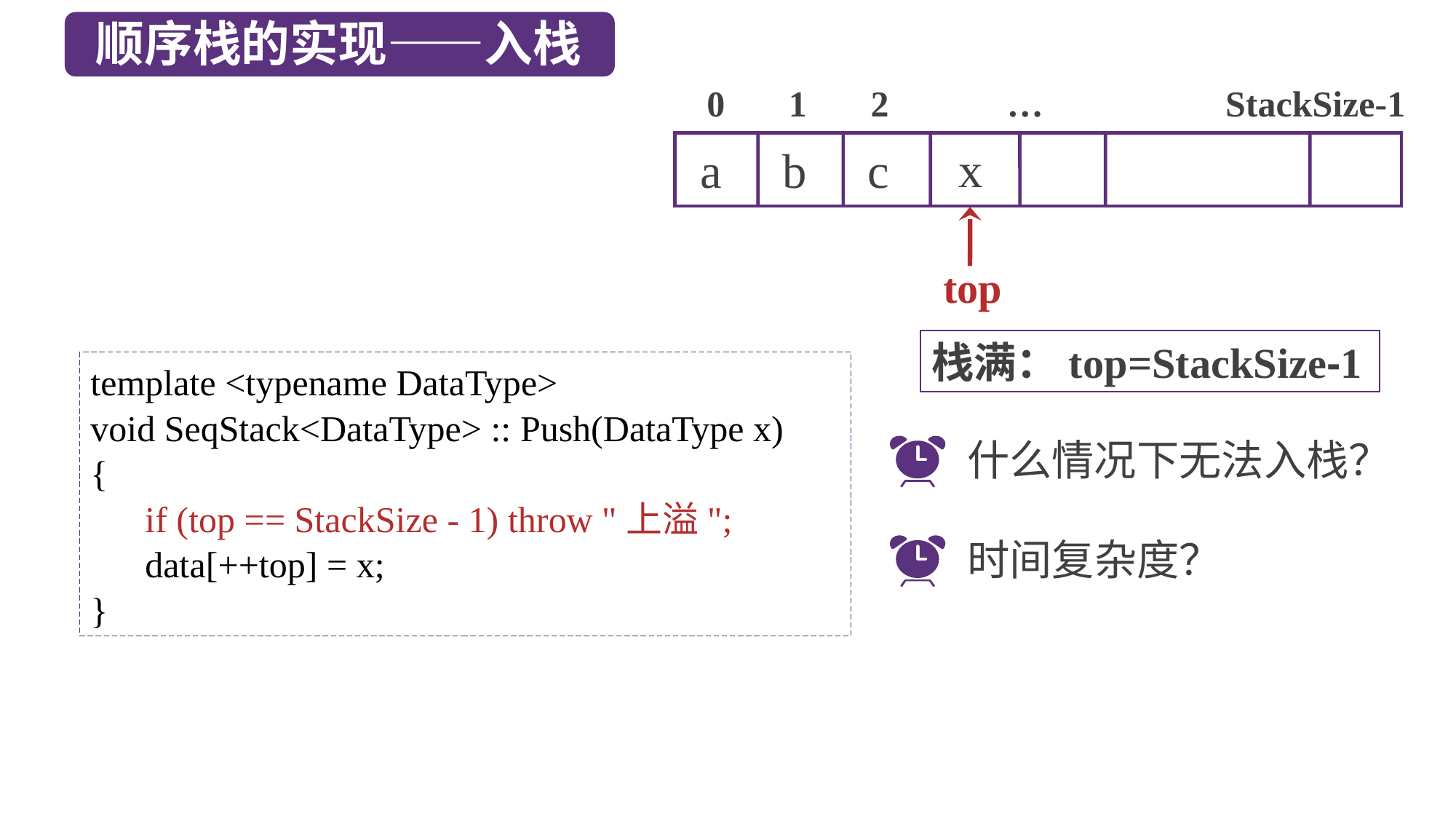

顺序栈的实现——入栈

   0       1       2             …                    StackSize-1

x
a     b     c

top
栈满：top=StackSize-1
template <typename DataType>
void SeqStack<DataType> :: Push(DataType x)
{
      if (top == StackSize - 1) throw "上溢";
      data[++top] = x;
}
什么情况下无法入栈？

时间复杂度？